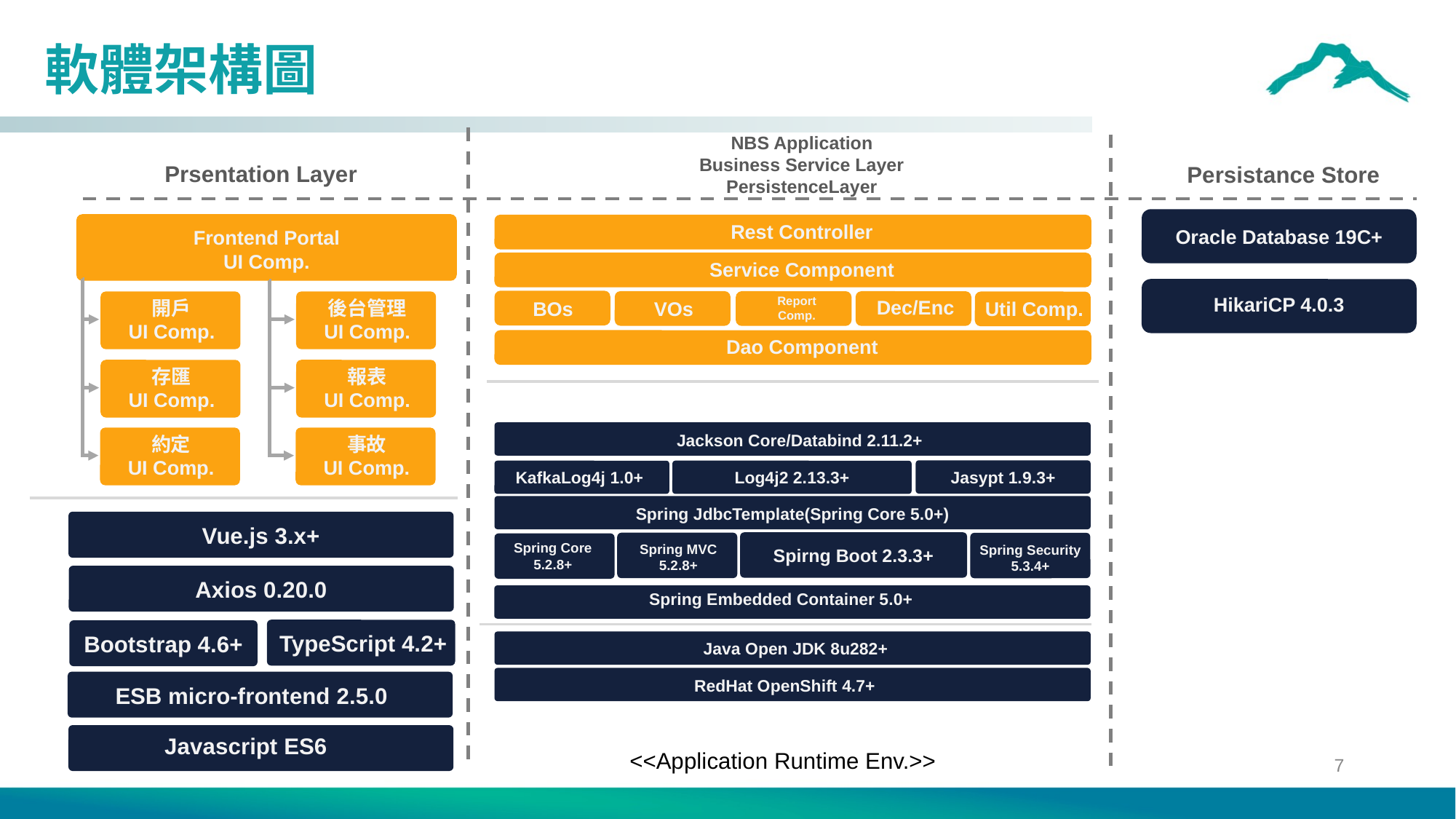

# 軟體架構圖

NBS Application
Business Service Layer
PersistenceLayer
Prsentation Layer
Persistance Store

Rest Controller

Oracle Database 19C+
Frontend Portal
UI Comp.
Service Component

Redis 6.0.5+
HikariCP 4.0.3
Report Comp.
Dec/Enc
開戶
UI Comp.
後台管理
UI Comp.

BOs
VOs

Util Comp.

Dao Component

存匯
UI Comp.
報表
UI Comp.

Jackson Core/Databind 2.11.2+
約定
UI Comp.
事故
UI Comp.

Jasypt 1.9.3+
KafkaLog4j 1.0+
Log4j2 2.13.3+

Spring JdbcTemplate(Spring Core 5.0+)

Vue.js 3.x+

Spring Core
5.2.8+
Spring MVC
5.2.8+
Spring Security
5.3.4+
Spirng Boot 2.3.3+

Axios 0.20.0
Spring Embedded Container 5.0+

TypeScript 4.2+
Bootstrap 4.6+

Java Open JDK 8u282+

RedHat OpenShift 4.7+

ESB micro-frontend 2.5.0

Javascript ES6
<<Application Runtime Env.>>
7